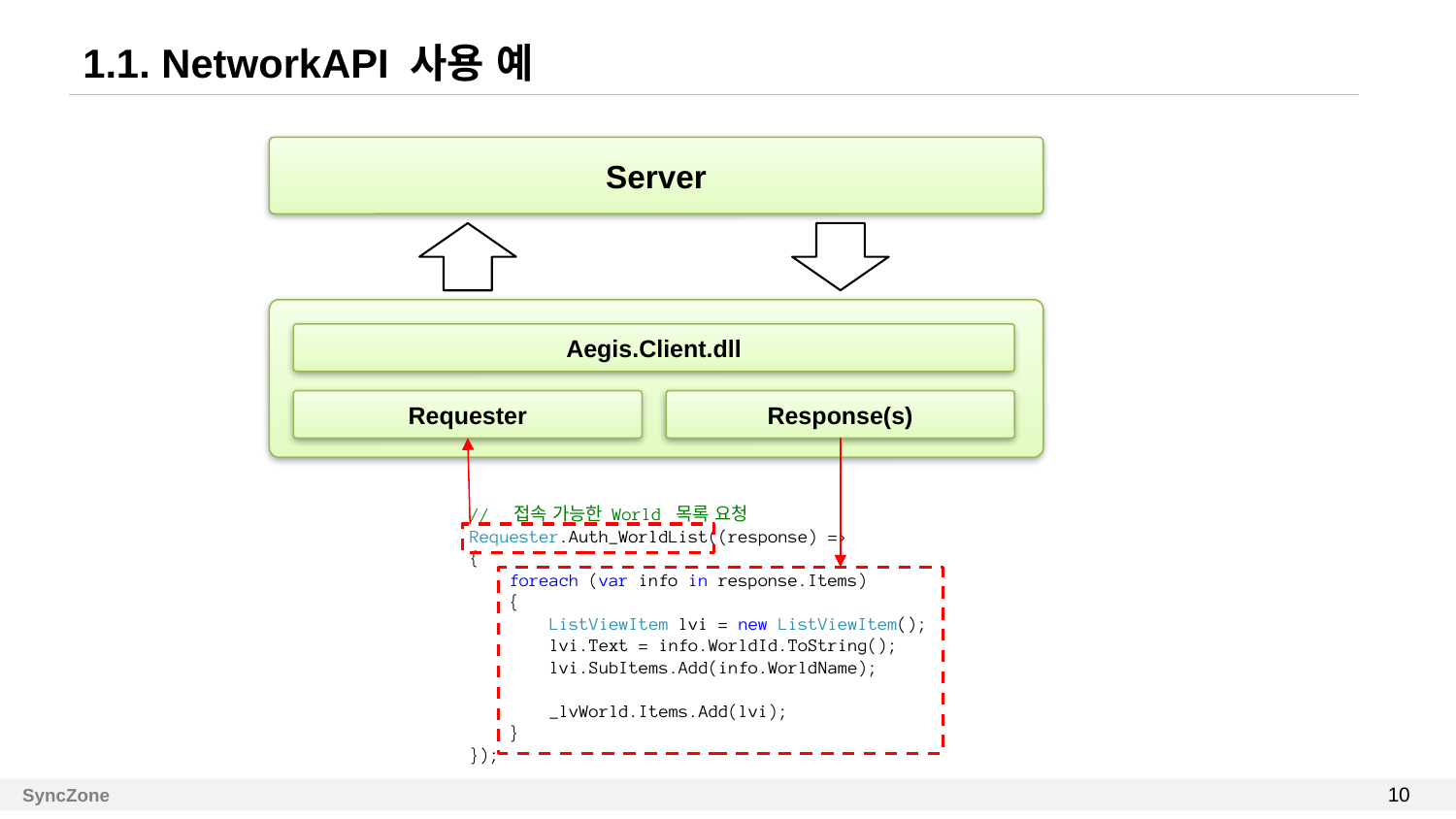

1.1. NetworkAPI 사용 예
Server

Aegis.Client.dll
Requester
Response(s)
//  접속 가능한 World 목록 요청
Requester.Auth_WorldList((response) =>
{
    foreach (var info in response.Items)
    {
        ListViewItem lvi = new ListViewItem();
        lvi.Text = info.WorldId.ToString();
        lvi.SubItems.Add(info.WorldName);

        _lvWorld.Items.Add(lvi);
    }
});